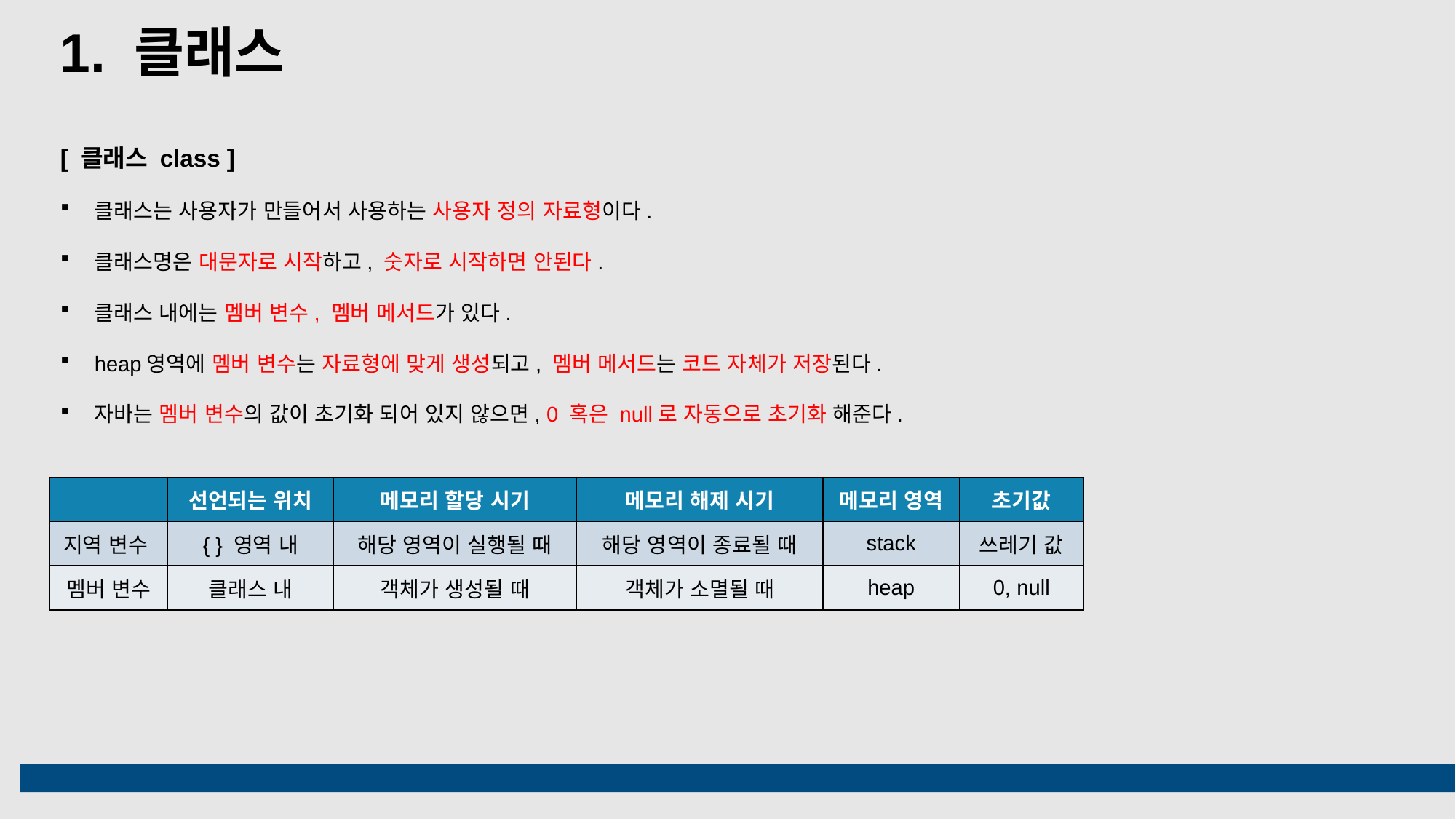

1. 클래스
[ 클래스 class ]
클래스는 사용자가 만들어서 사용하는 사용자 정의 자료형이다.
클래스명은 대문자로 시작하고, 숫자로 시작하면 안된다.
클래스 내에는 멤버 변수, 멤버 메서드가 있다.
heap영역에 멤버 변수는 자료형에 맞게 생성되고, 멤버 메서드는 코드 자체가 저장된다.
자바는 멤버 변수의 값이 초기화 되어 있지 않으면, 0 혹은 null로 자동으로 초기화 해준다.

|  | 선언되는 위치 | 메모리 할당 시기 | 메모리 해제 시기 | 메모리 영역 | 초기값 |
| --- | --- | --- | --- | --- | --- |
| 지역 변수 | { } 영역 내 | 해당 영역이 실행될 때 | 해당 영역이 종료될 때 | stack | 쓰레기 값 |
| 멤버 변수 | 클래스 내 | 객체가 생성될 때 | 객체가 소멸될 때 | heap | 0, null |